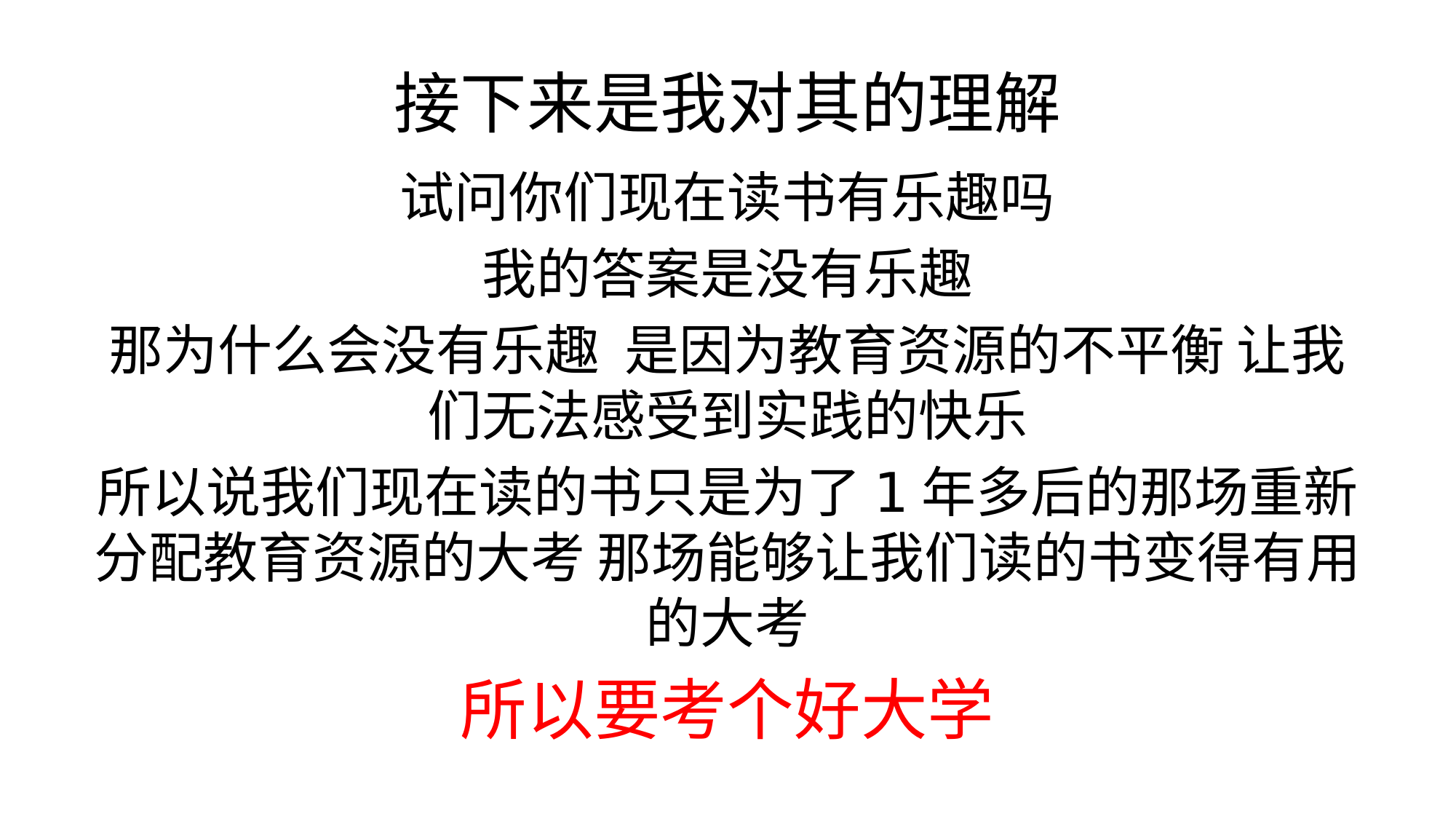

# 接下来是我对其的理解
试问你们现在读书有乐趣吗
我的答案是没有乐趣
那为什么会没有乐趣  是因为教育资源的不平衡 让我们无法感受到实践的快乐
所以说我们现在读的书只是为了1年多后的那场重新分配教育资源的大考 那场能够让我们读的书变得有用的大考
所以要考个好大学